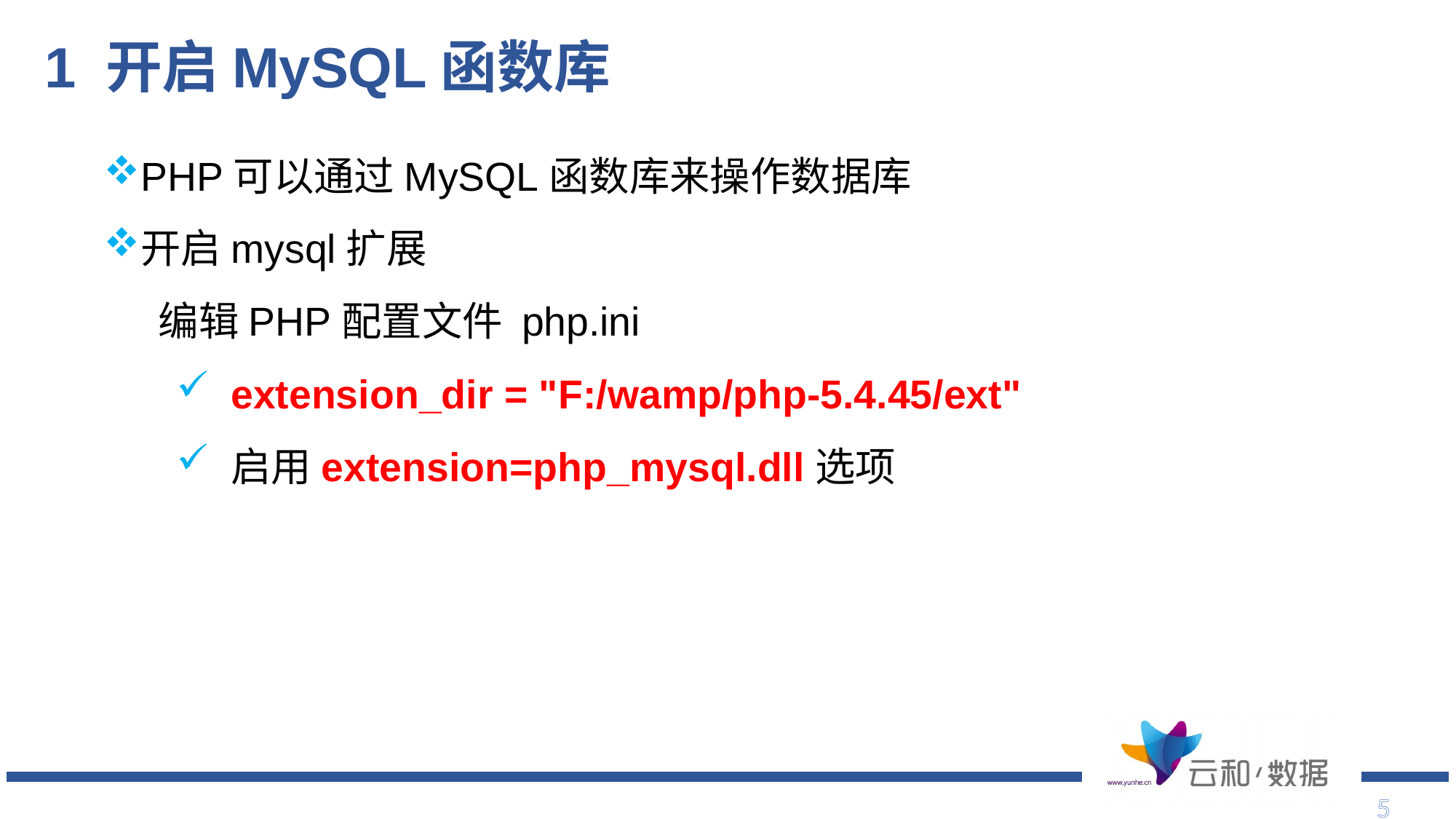

1 开启MySQL函数库
PHP可以通过MySQL函数库来操作数据库
开启mysql扩展
编辑PHP配置文件 php.ini
extension_dir = "F:/wamp/php-5.4.45/ext"
启用extension=php_mysql.dll选项